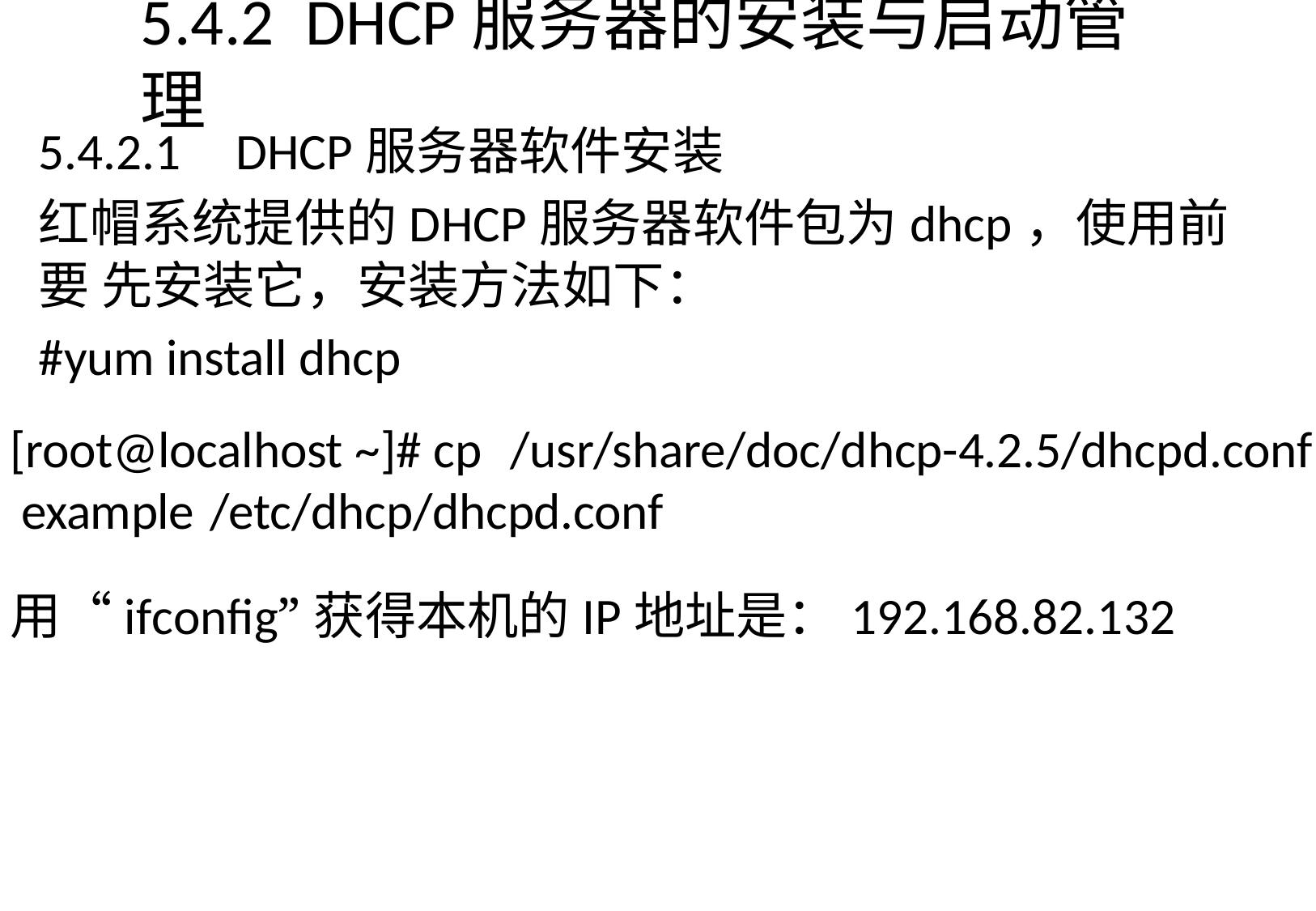

# 5.4.2	DHCP服务器的安装与启动管理
5.4.2.1	DHCP服务器软件安装
红帽系统提供的DHCP服务器软件包为dhcp，使用前要 先安装它，安装方法如下：
#yum install dhcp
[root@localhost ~]# cp	/usr/share/doc/dhcp-4.2.5/dhcpd.conf  example	/etc/dhcp/dhcpd.conf
用“ifconfig”获得本机的IP地址是：192.168.82.132